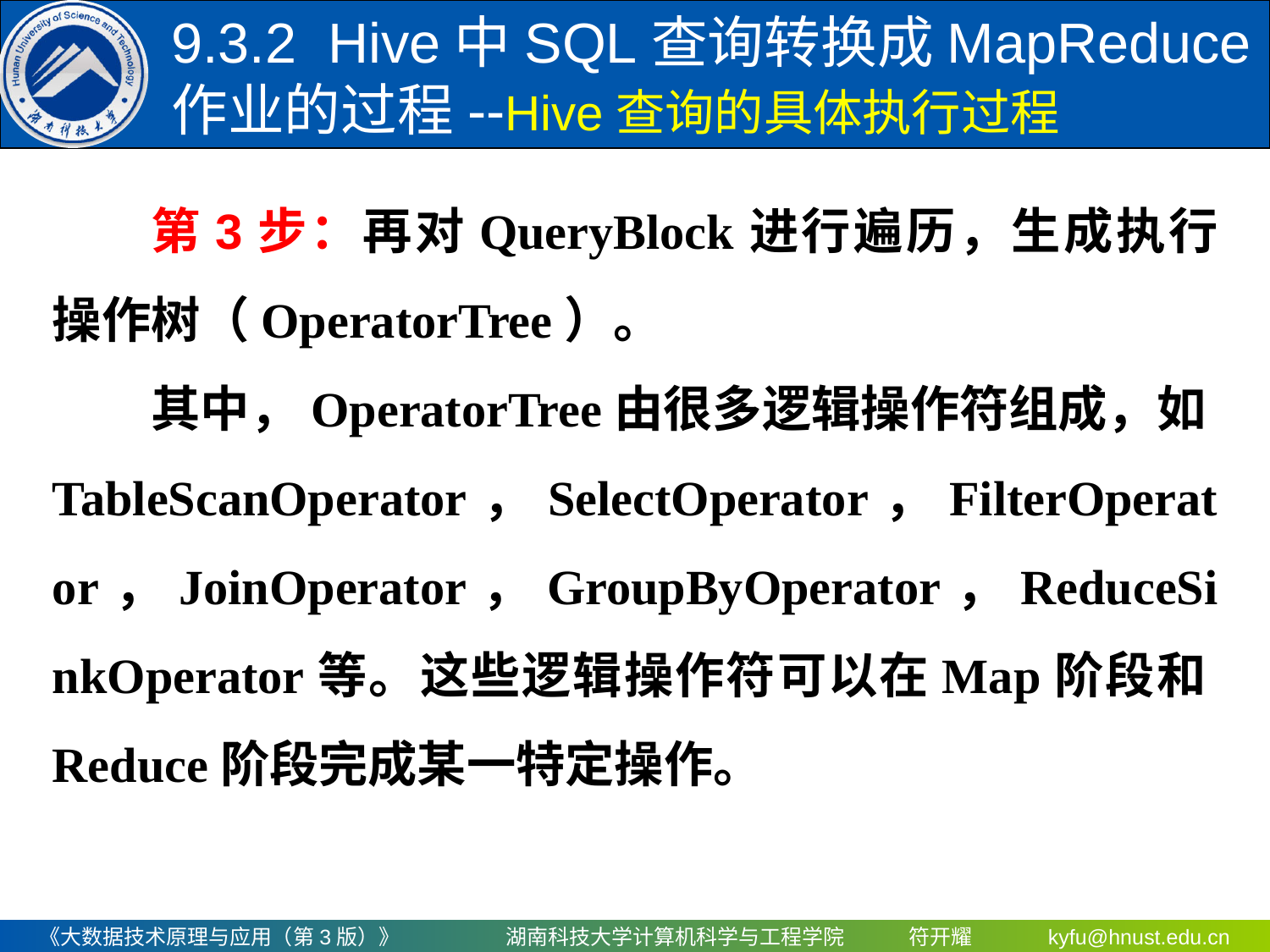

9.3.2  Hive中SQL查询转换成MapReduce作业的过程--Hive查询的具体执行过程
第3步：再对QueryBlock进行遍历，生成执行操作树（OperatorTree）。
其中，OperatorTree由很多逻辑操作符组成，如TableScanOperator，SelectOperator，FilterOperator，JoinOperator，GroupByOperator，ReduceSinkOperator等。这些逻辑操作符可以在Map阶段和Reduce阶段完成某一特定操作。